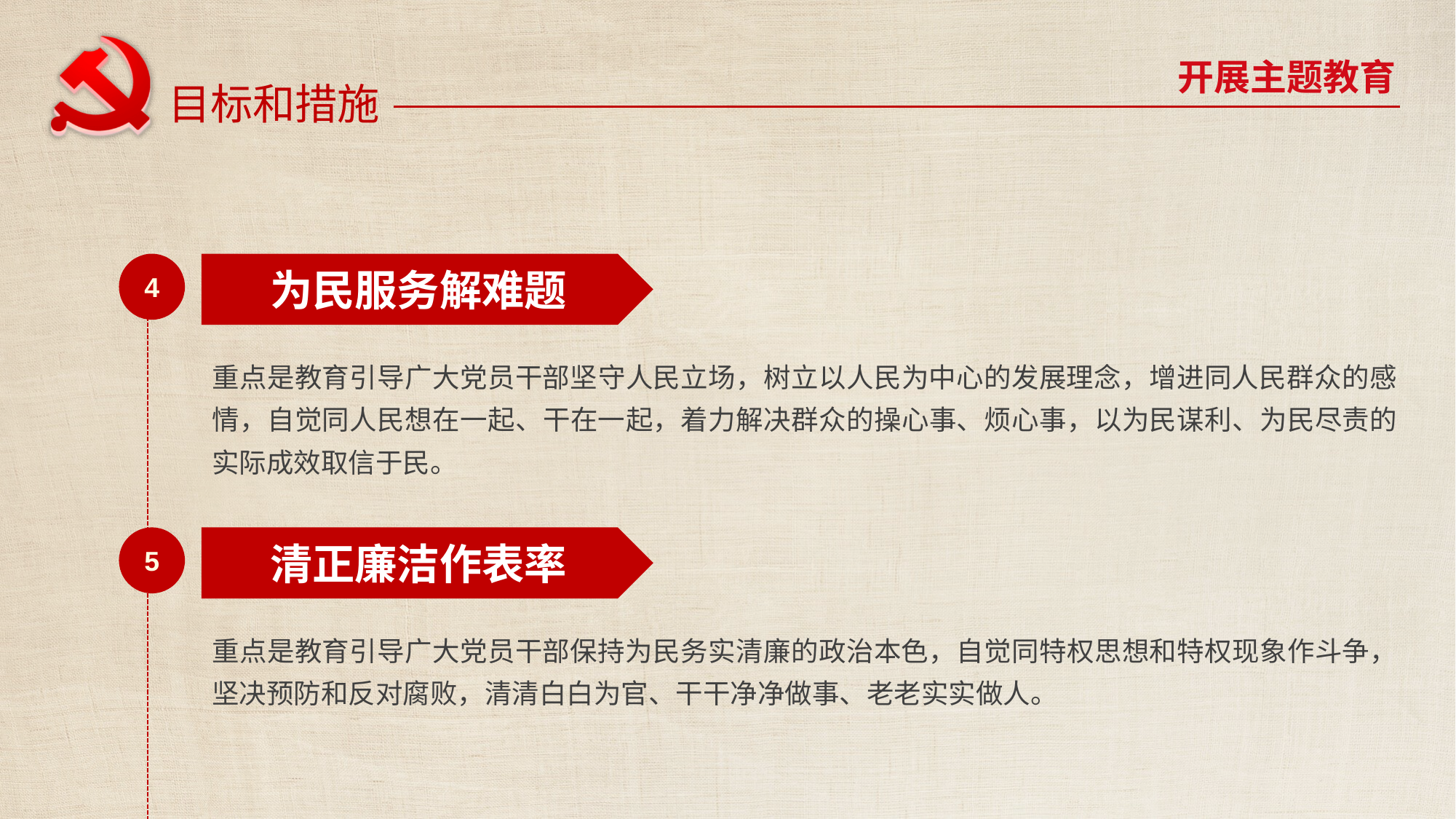

开展主题教育
目标和措施
4
为民服务解难题
重点是教育引导广大党员干部坚守人民立场，树立以人民为中心的发展理念，增进同人民群众的感情，自觉同人民想在一起、干在一起，着力解决群众的操心事、烦心事，以为民谋利、为民尽责的实际成效取信于民。
5
清正廉洁作表率
重点是教育引导广大党员干部保持为民务实清廉的政治本色，自觉同特权思想和特权现象作斗争，坚决预防和反对腐败，清清白白为官、干干净净做事、老老实实做人。